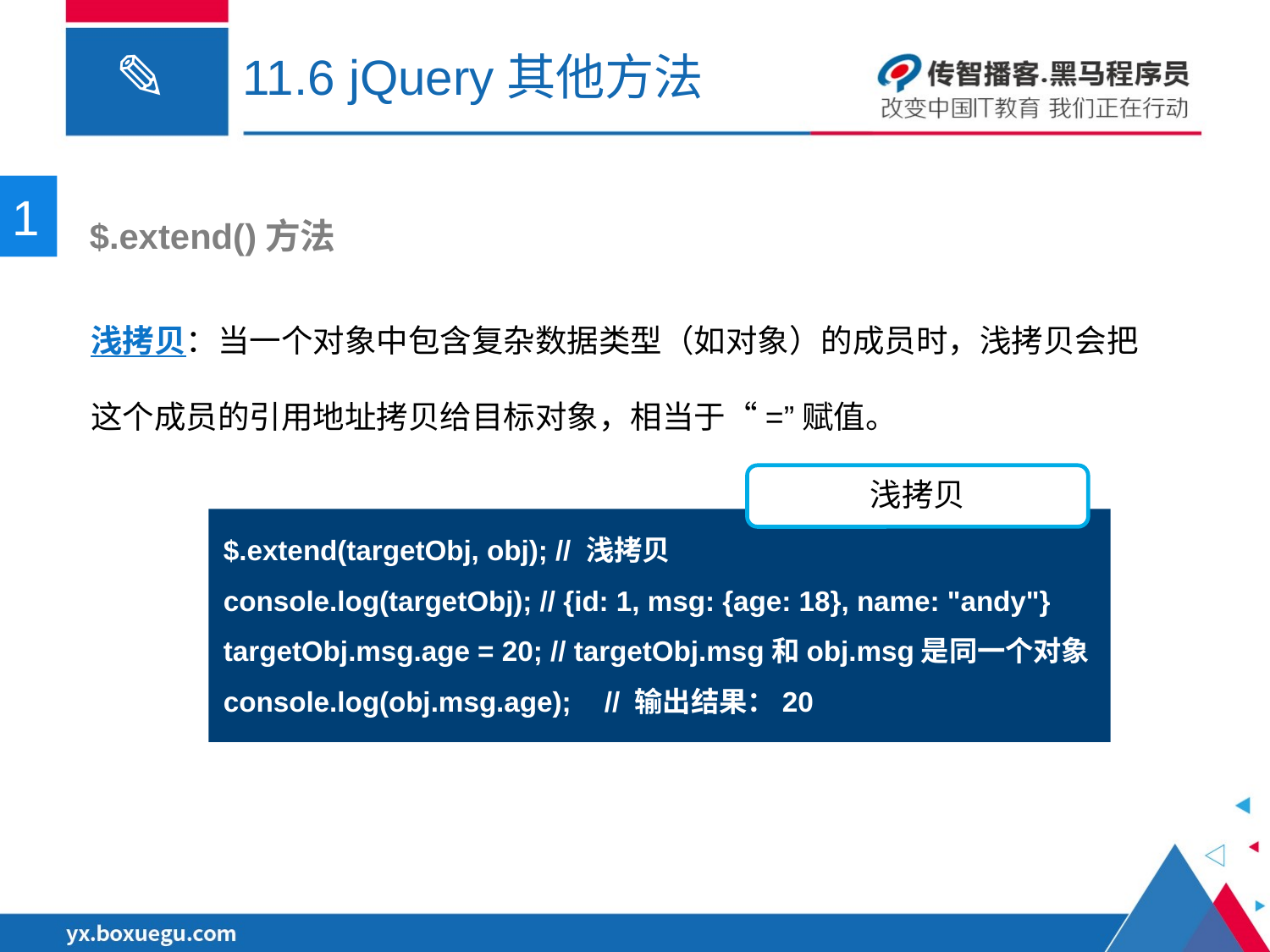

# 11.6 jQuery其他方法

1
  $.extend()方法
浅拷贝：当一个对象中包含复杂数据类型（如对象）的成员时，浅拷贝会把这个成员的引用地址拷贝给目标对象，相当于“=”赋值。
浅拷贝

$.extend(targetObj, obj); // 浅拷贝
console.log(targetObj); // {id: 1, msg: {age: 18}, name: "andy"}
targetObj.msg.age = 20; // targetObj.msg和obj.msg是同一个对象
console.log(obj.msg.age);	// 输出结果：20